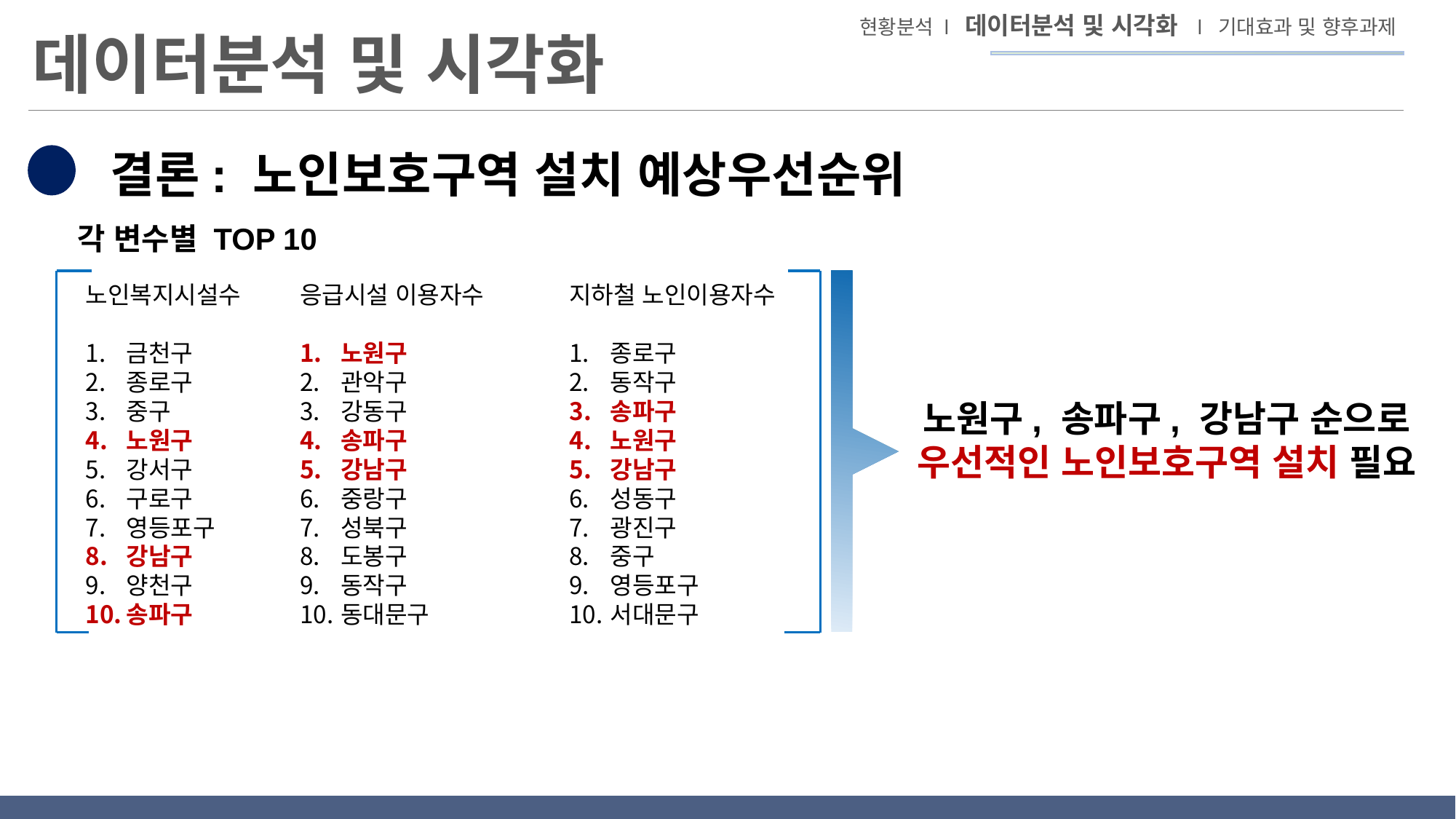

현황분석 l  데이터분석 및 시각화  l  기대효과 및 향후과제
데이터분석 및 시각화

결론: 노인보호구역 설치 예상우선순위

각 변수별 TOP 10
노인복지시설수

금천구
종로구
중구
노원구
강서구
구로구
영등포구
강남구
양천구
송파구
응급시설 이용자수

노원구
관악구
강동구
송파구
강남구
중랑구
성북구
도봉구
동작구
동대문구
지하철 노인이용자수

종로구
동작구
송파구
노원구
강남구
성동구
광진구
중구
영등포구
서대문구
노원구, 송파구, 강남구 순으로 우선적인 노인보호구역 설치 필요